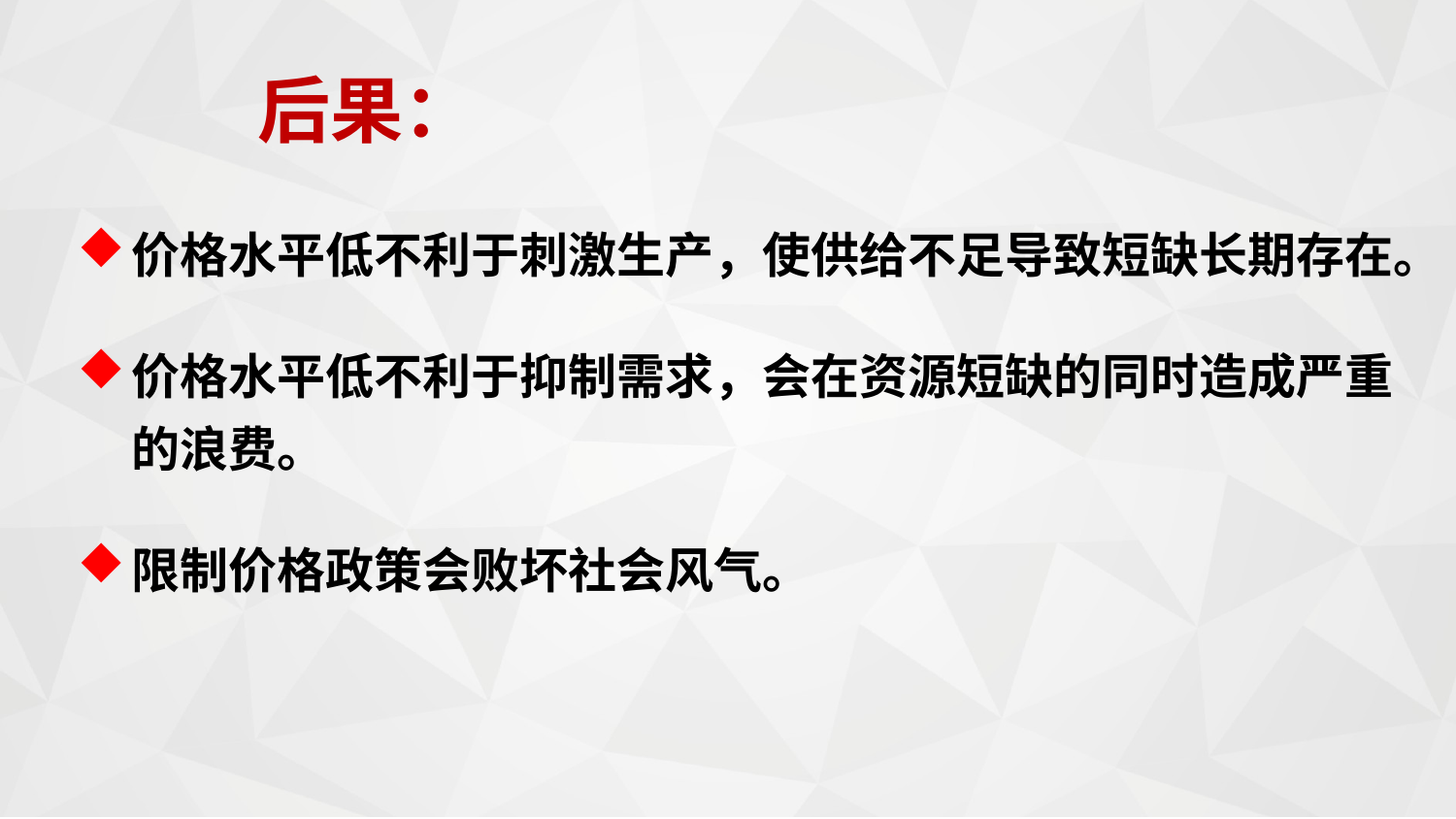

# 后果：
价格水平低不利于刺激生产，使供给不足导致短缺长期存在。
价格水平低不利于抑制需求，会在资源短缺的同时造成严重的浪费。
限制价格政策会败坏社会风气。
49